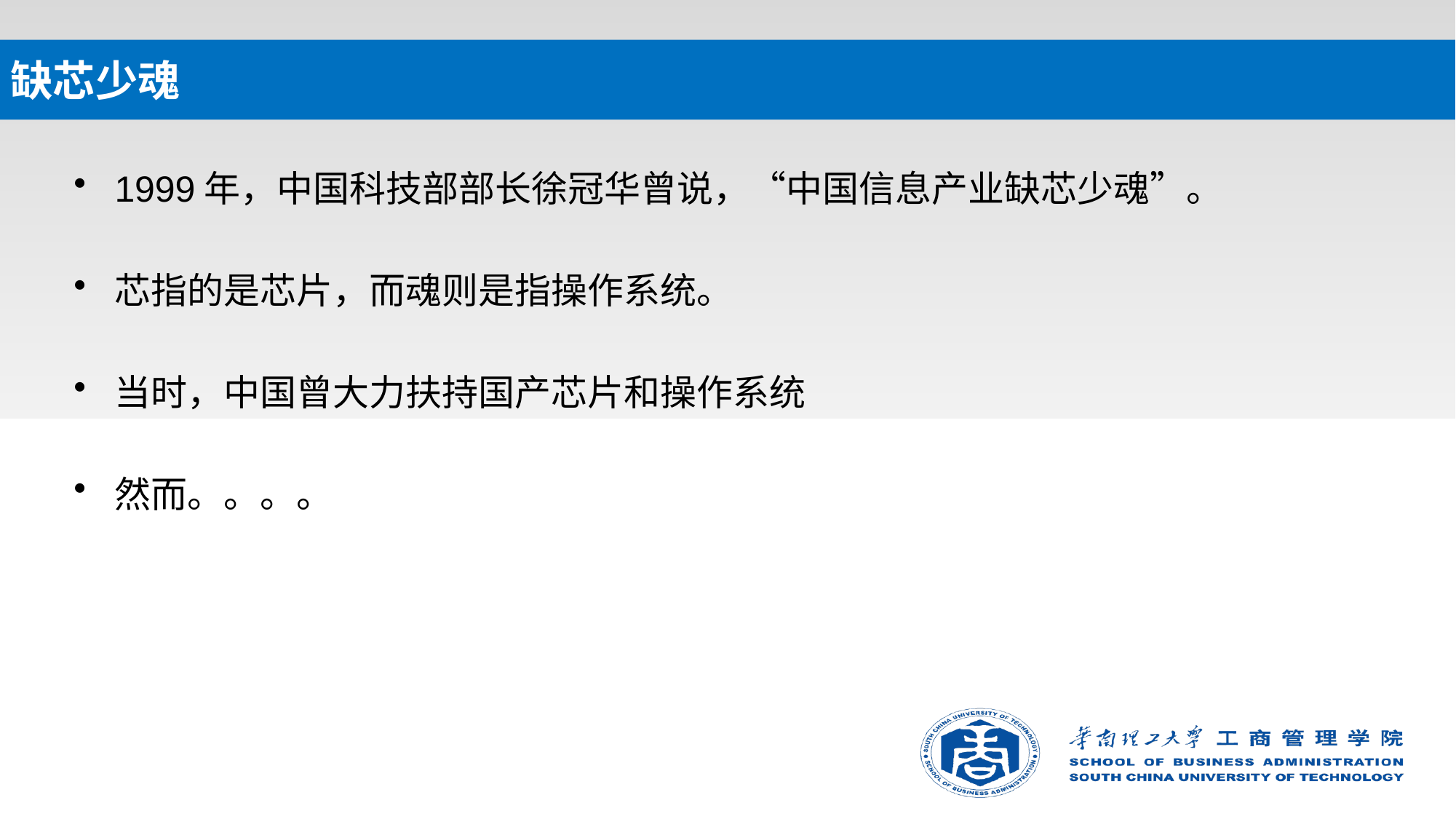

# 缺芯少魂
1999年，中国科技部部长徐冠华曾说，“中国信息产业缺芯少魂”。

芯指的是芯片，而魂则是指操作系统。

当时，中国曾大力扶持国产芯片和操作系统

然而。。。。